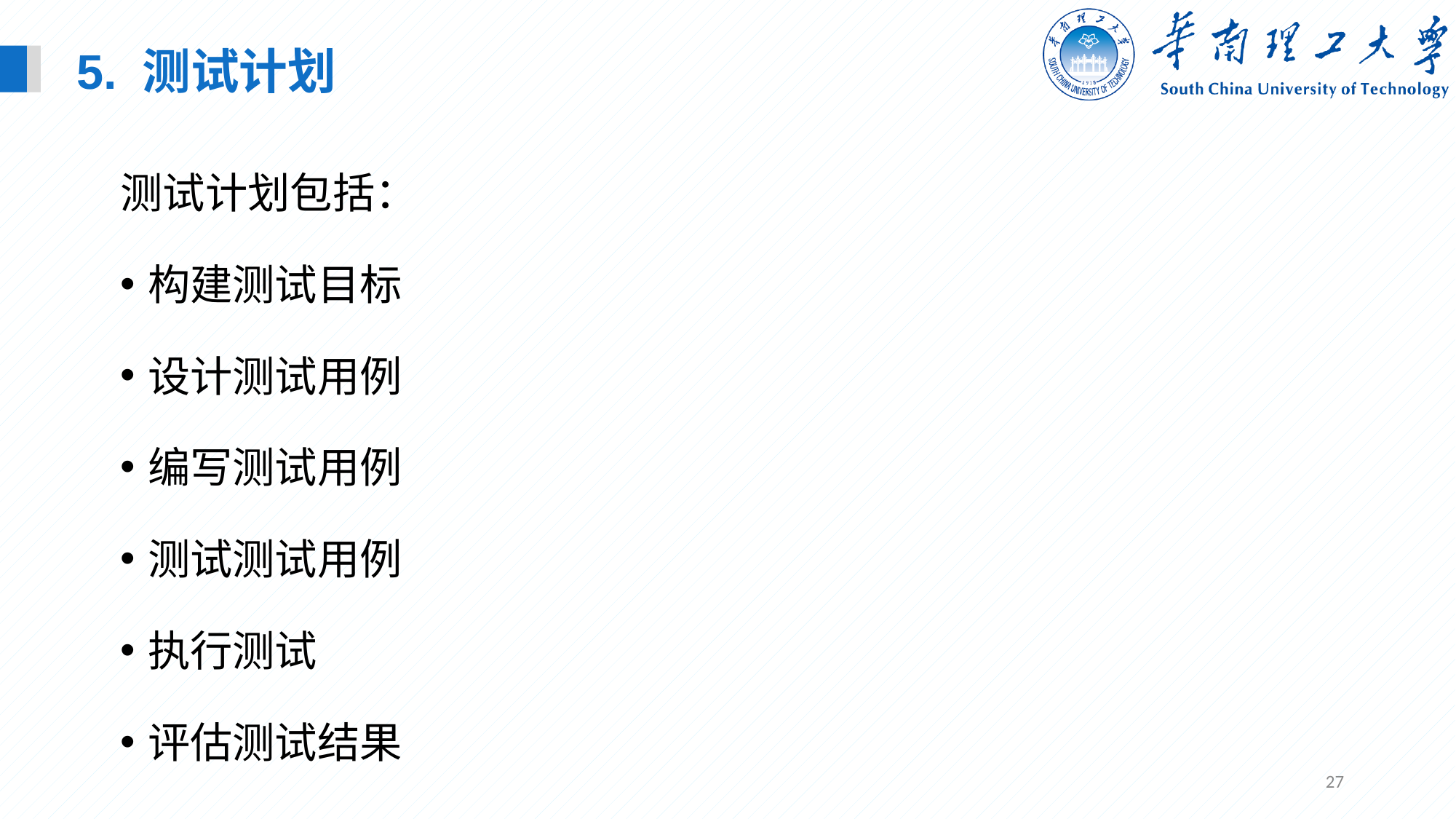

5. 测试计划
测试计划包括：
构建测试目标
设计测试用例
编写测试用例
测试测试用例
执行测试
评估测试结果
27